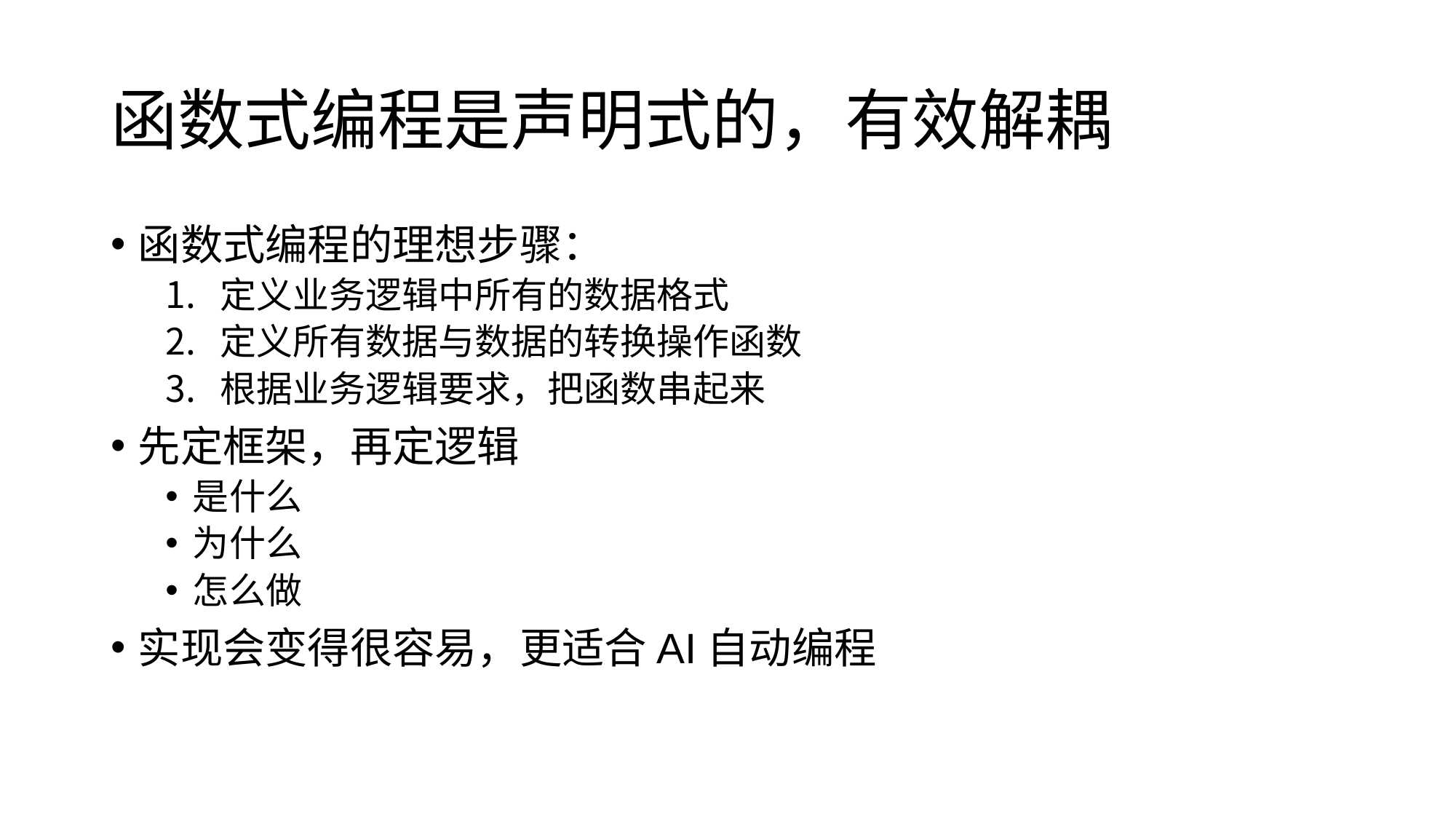

# 函数式编程是声明式的，有效解耦
函数式编程的理想步骤：
定义业务逻辑中所有的数据格式
定义所有数据与数据的转换操作函数
根据业务逻辑要求，把函数串起来
先定框架，再定逻辑
是什么
为什么
怎么做
实现会变得很容易，更适合AI自动编程